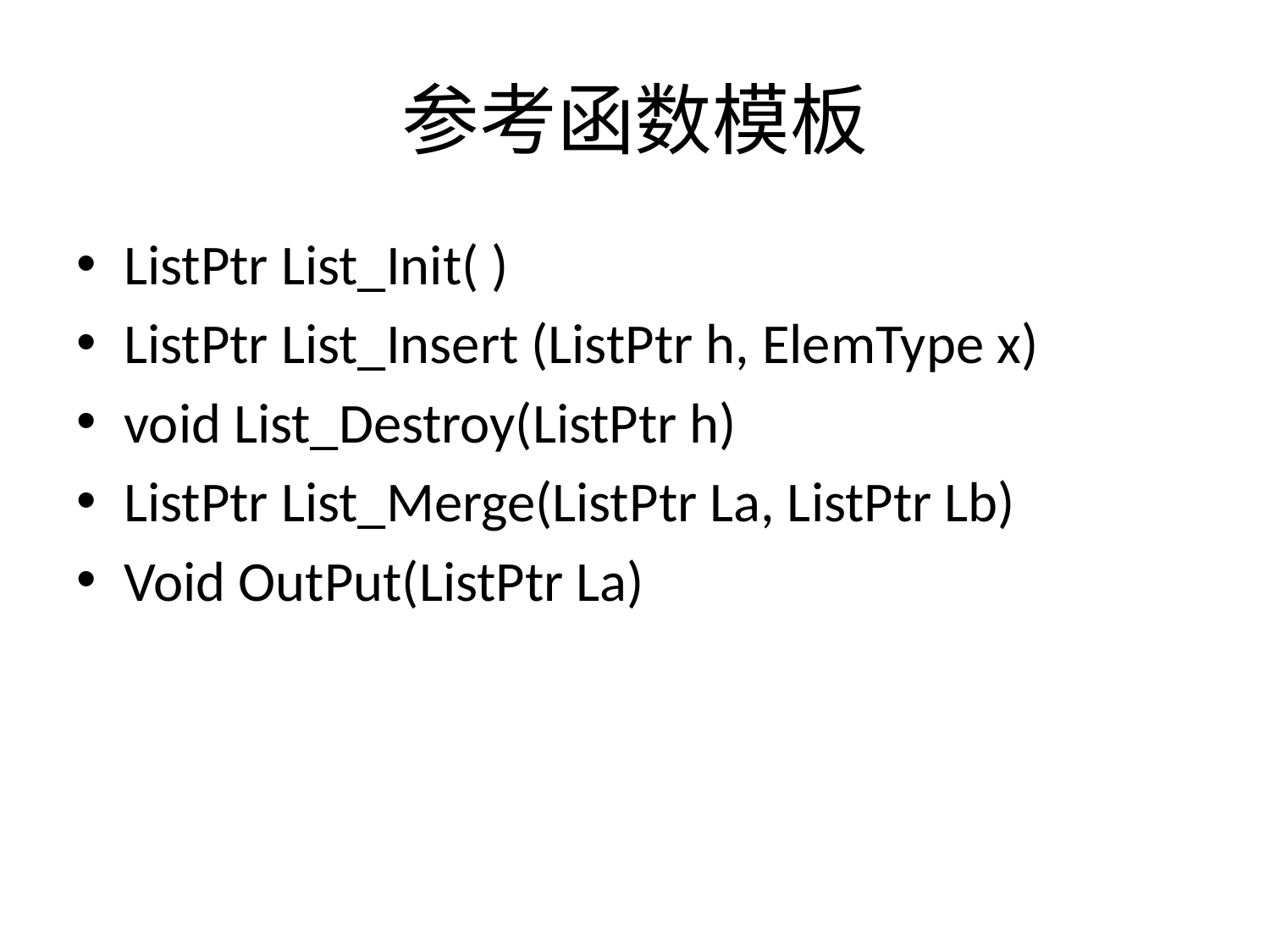

# 参考函数模板
ListPtr List_Init( )
ListPtr List_Insert (ListPtr h, ElemType x)
void List_Destroy(ListPtr h)
ListPtr List_Merge(ListPtr La, ListPtr Lb)
Void OutPut(ListPtr La)